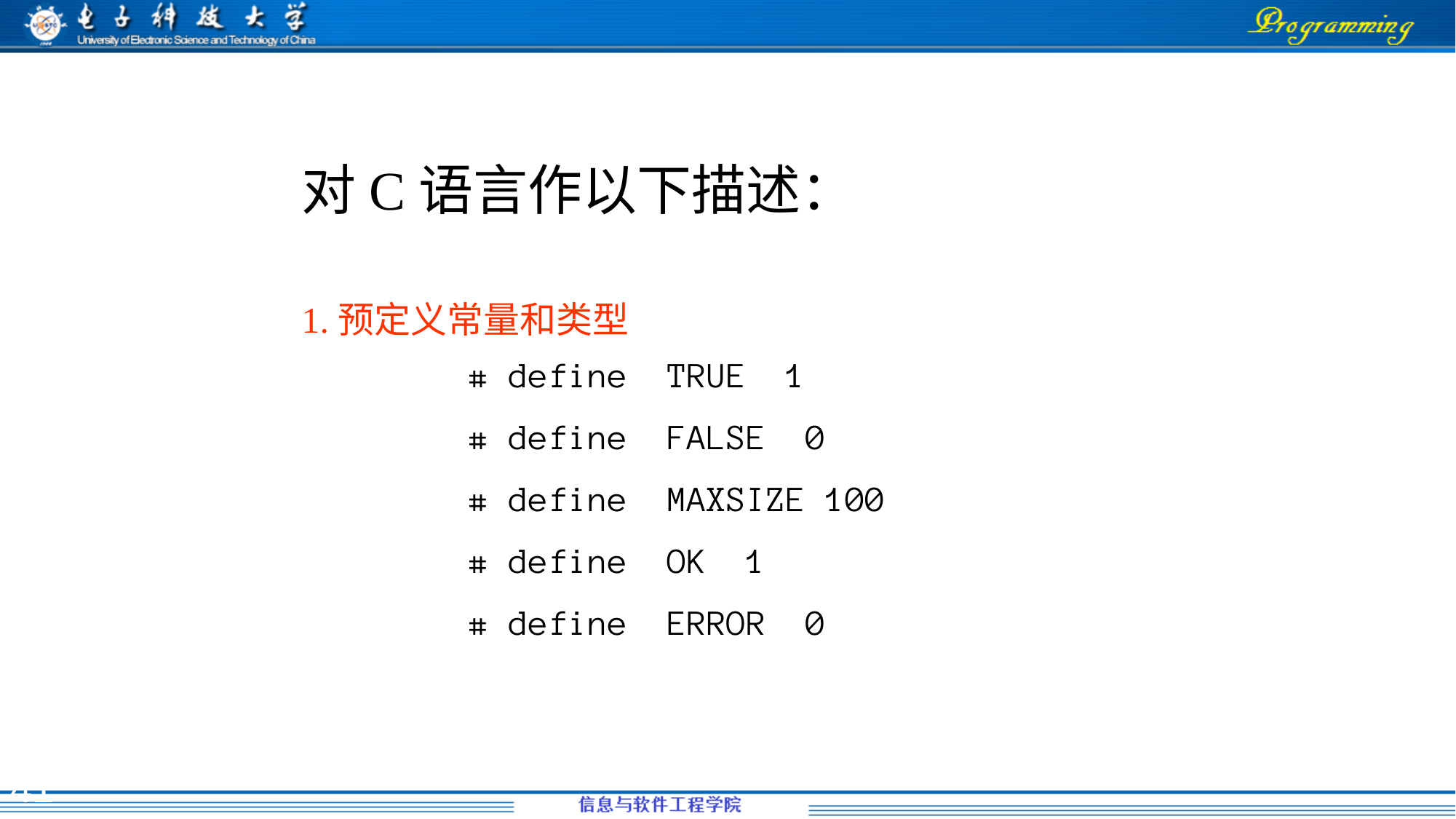

对C语言作以下描述：
1.预定义常量和类型
        # define  TRUE  1
        # define  FALSE  0
        # define  MAXSIZE 100
        # define  OK  1
        # define  ERROR  0

41